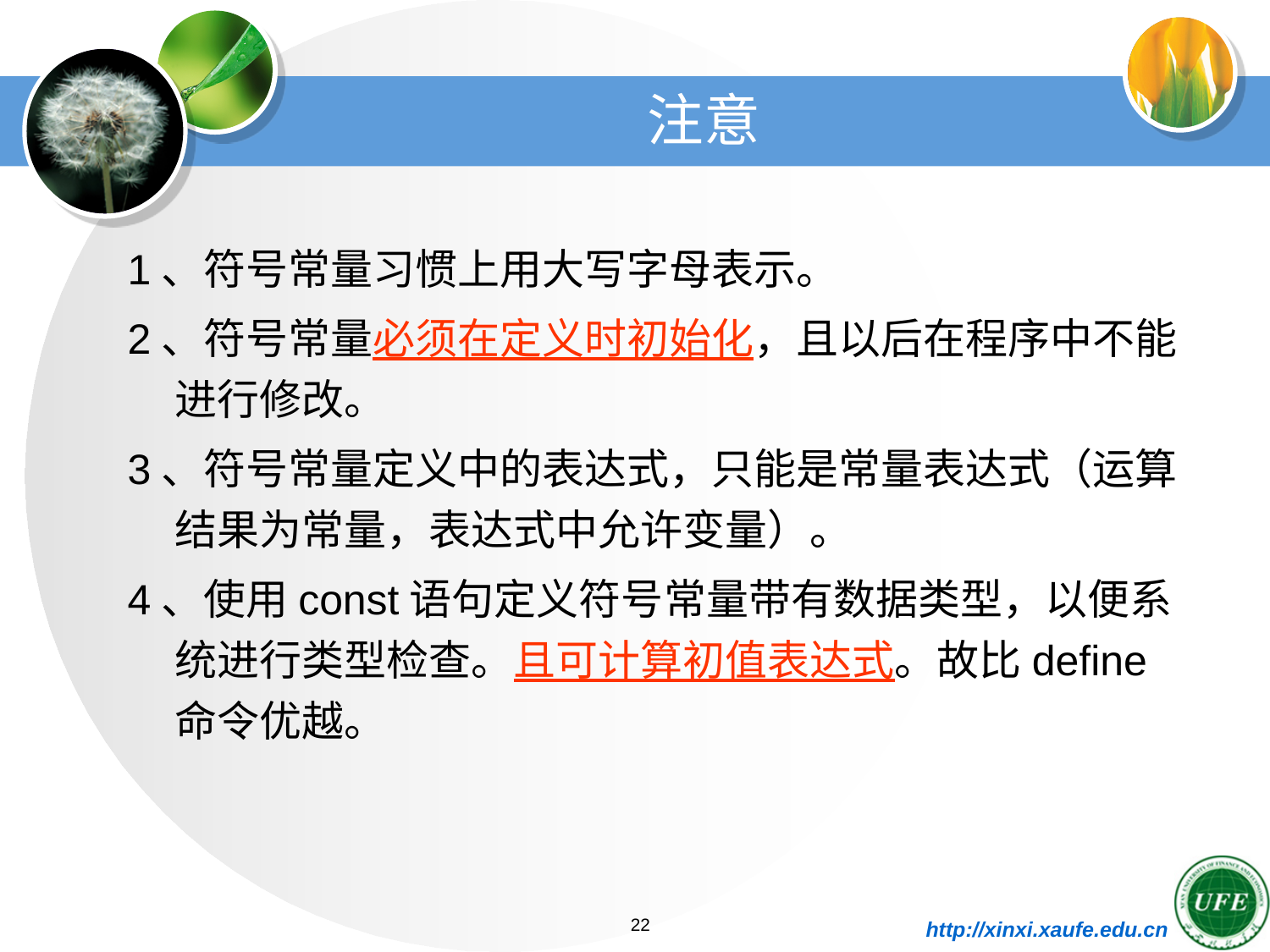

# 注意
1、符号常量习惯上用大写字母表示。
2、符号常量必须在定义时初始化，且以后在程序中不能进行修改。
3、符号常量定义中的表达式，只能是常量表达式（运算结果为常量，表达式中允许变量）。
4、使用const语句定义符号常量带有数据类型，以便系统进行类型检查。且可计算初值表达式。故比define命令优越。
22
http://xinxi.xaufe.edu.cn